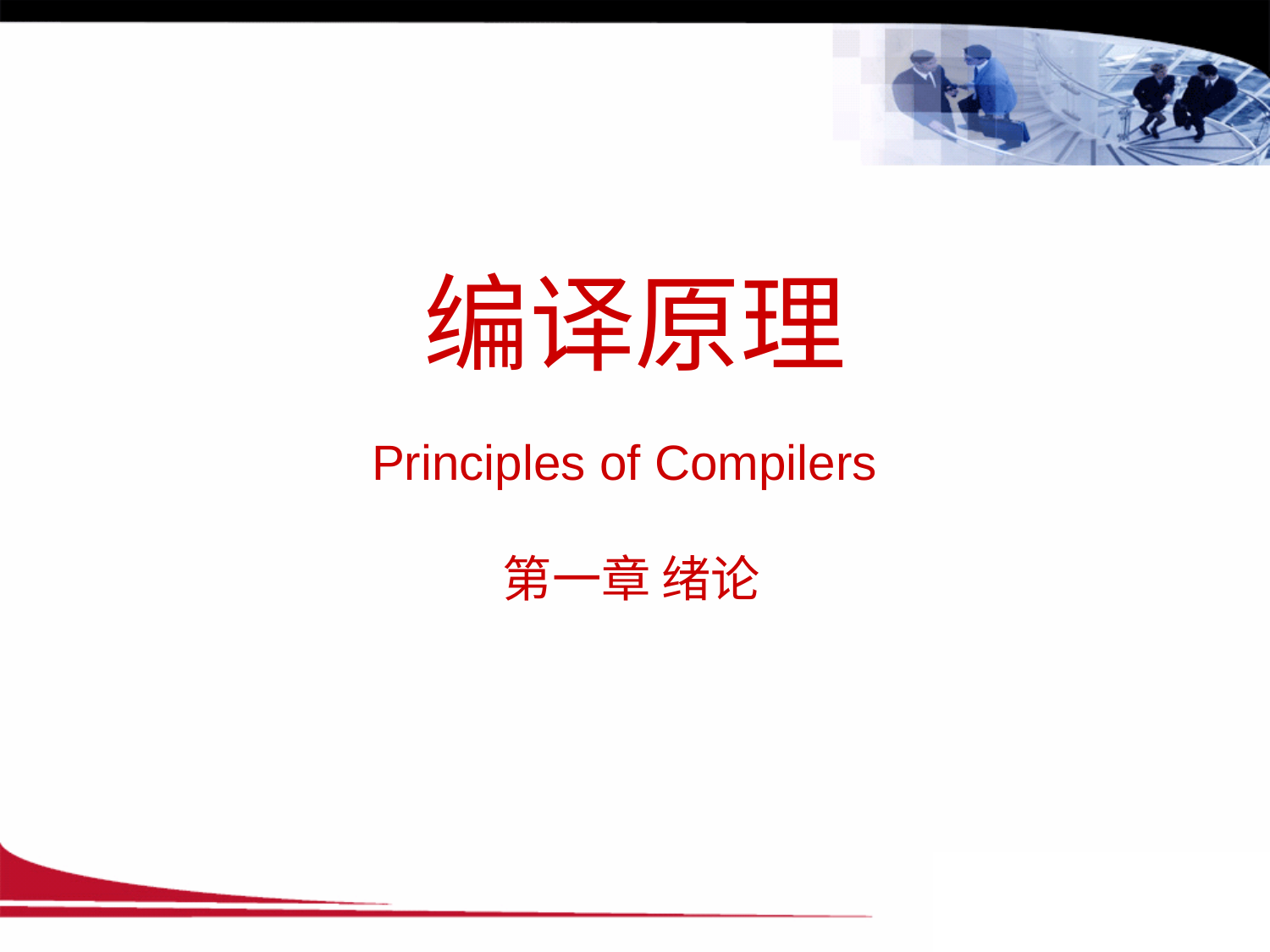

# 编译原理
Principles of Compilers
第一章 绪论